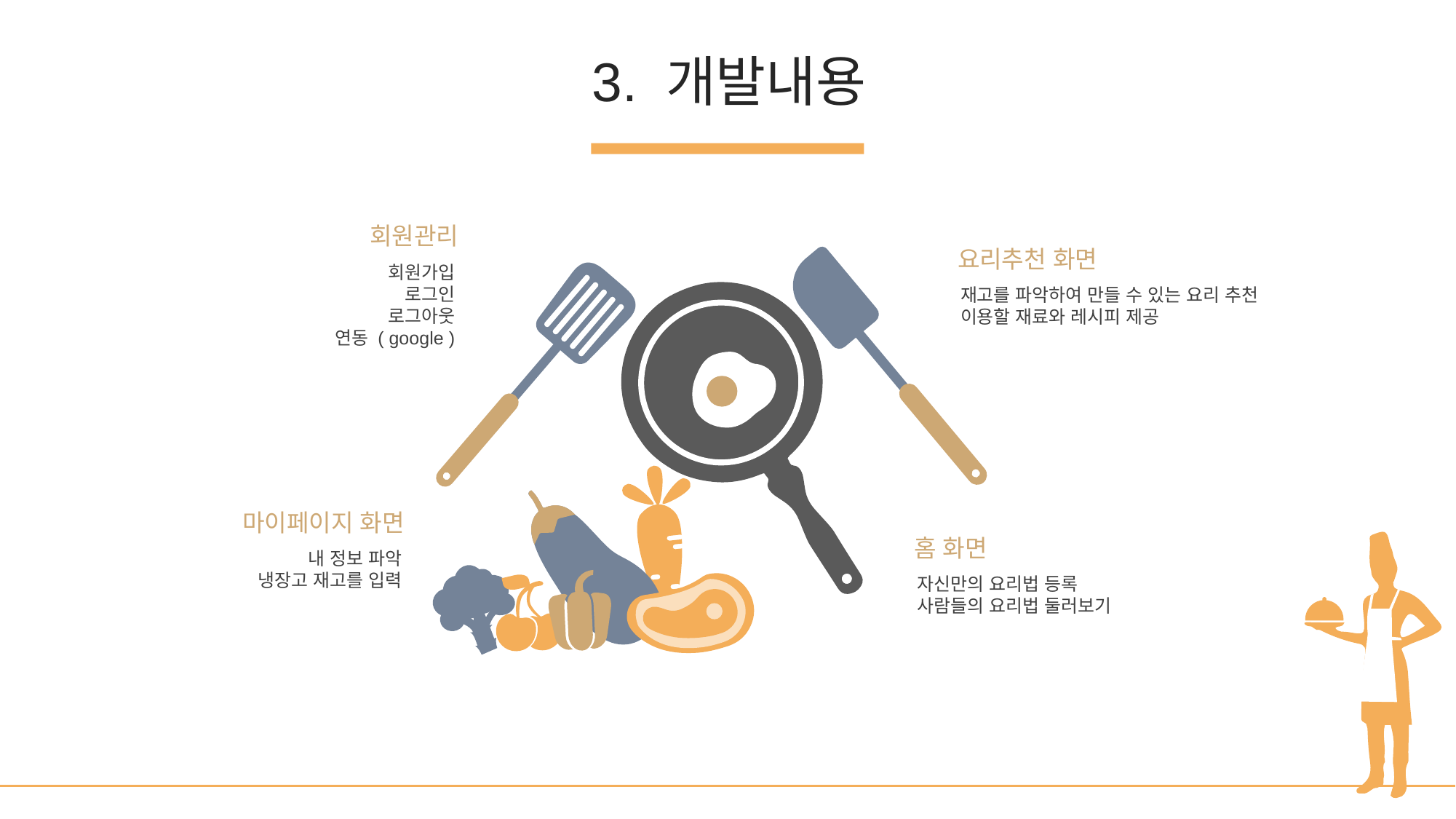

3. 개발내용
회원관리
회원가입
로그인
로그아웃
연동 ( google )

요리추천 화면
재고를 파악하여 만들 수 있는 요리 추천
이용할 재료와 레시피 제공

마이페이지 화면
내 정보 파악
냉장고 재고를 입력
홈 화면
자신만의 요리법 등록
사람들의 요리법 둘러보기